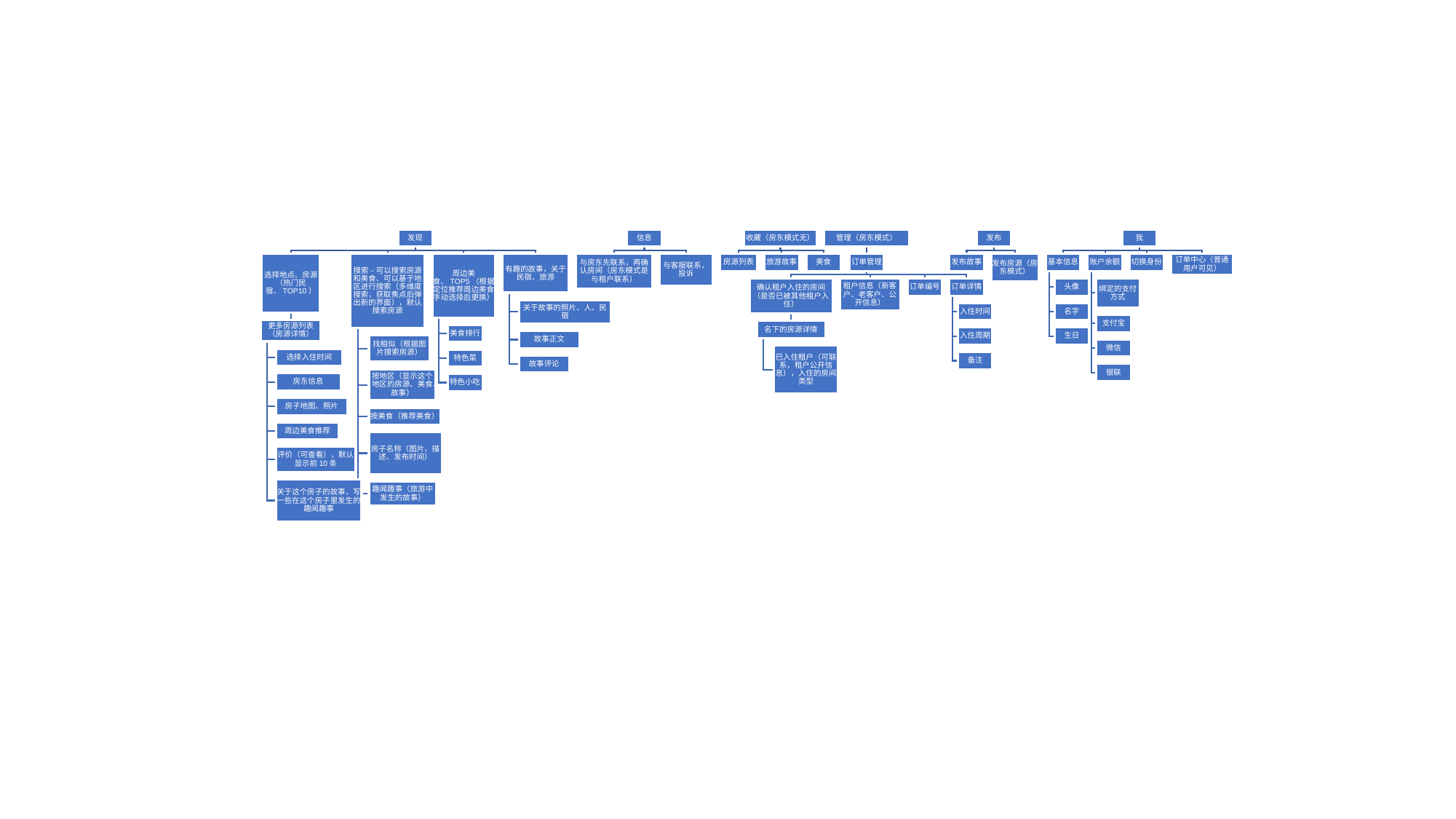

发现
选择地点、房源（热门民宿、TOP10）
更多房源列表（房源详情）
选择入住时间
房东信息
房子地图、照片
周边美食推荐
评价（可查看），默认显示前10条
关于这个房子的故事，写一些在这个房子里发生的趣闻趣事
搜索 – 可以搜索房源和美食、可以基于地区进行搜索（多维度搜索，获取焦点后弹出新的界面），默认搜索房源
找相似（根据图片搜索房源）
按地区（显示这个地区的房源、美食、故事）
按美食（推荐美食）
房子名称（图片、描述、发布时间）
趣闻趣事（旅游中发生的故事）
周边美食、TOP5（根据定位推荐周边美食，手动选择后更换）
美食排行
特色菜
特色小吃
有趣的故事，关于民宿、旅游
关于故事的照片、人、民宿
故事正文
故事评论
信息
与房东先联系，再确认房间（房东模式是与租户联系）
与客服联系，投诉
收藏（房东模式无）
房源列表
旅游故事
美食
管理（房东模式）
订单管理
确认租户入住的房间（是否已被其他租户入住）
名下的房源详情
已入住租户（可联系，租户公开信息），入住的房间类型
租户信息（新客户、老客户、公开信息）
订单编号
订单详情
入住时间
入住周期
备注
发布
发布故事
发布房源（房东模式）
我
基本信息
头像
名字
生日
账户余额
绑定的支付方式
支付宝
微信
银联
切换身份
订单中心（普通用户可见）